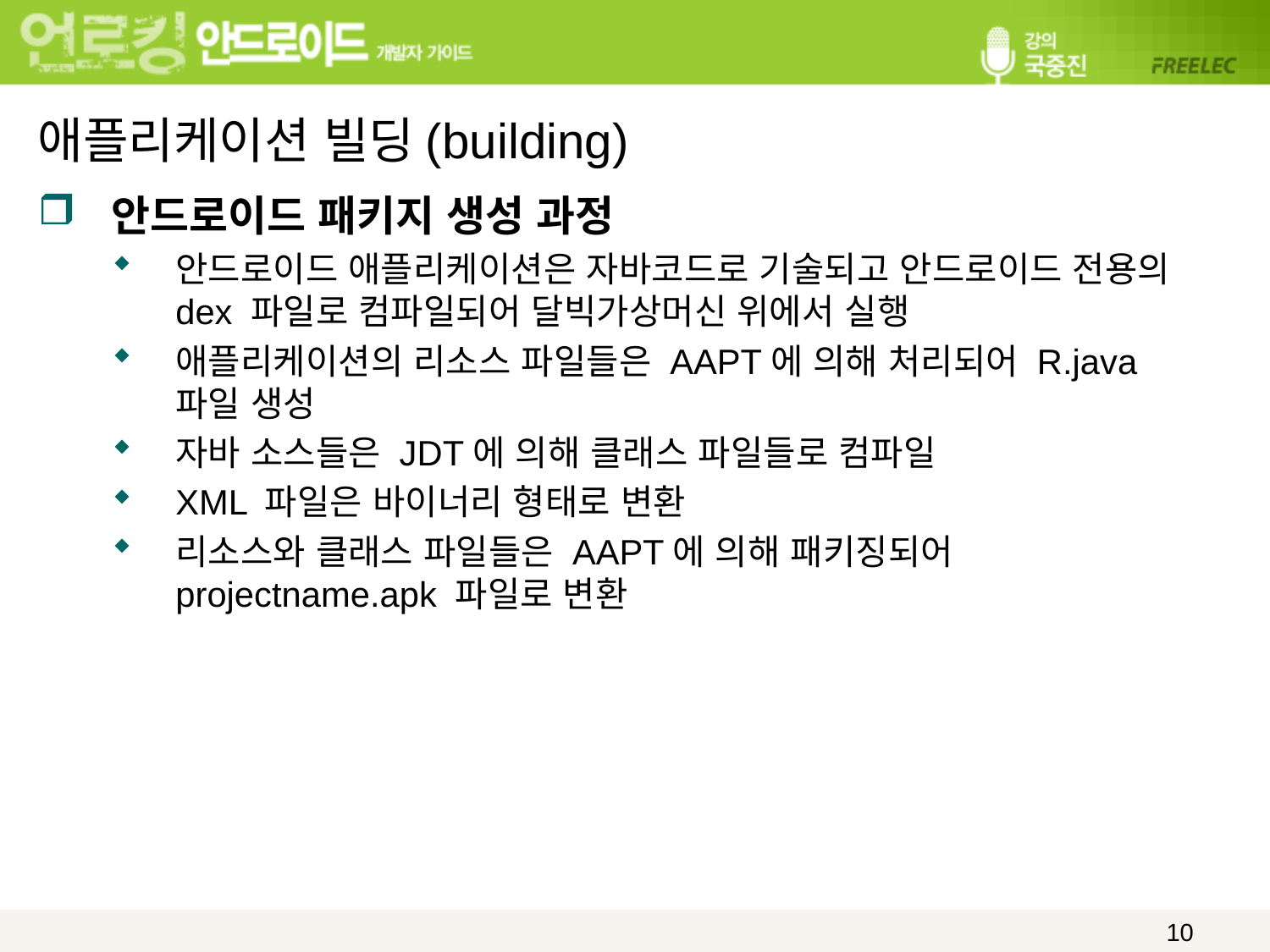

# 애플리케이션 빌딩(building)
안드로이드 패키지 생성 과정
안드로이드 애플리케이션은 자바코드로 기술되고 안드로이드 전용의 dex 파일로 컴파일되어 달빅가상머신 위에서 실행
애플리케이션의 리소스 파일들은 AAPT에 의해 처리되어 R.java 파일 생성
자바 소스들은 JDT에 의해 클래스 파일들로 컴파일
XML 파일은 바이너리 형태로 변환
리소스와 클래스 파일들은 AAPT에 의해 패키징되어 projectname.apk 파일로 변환
10